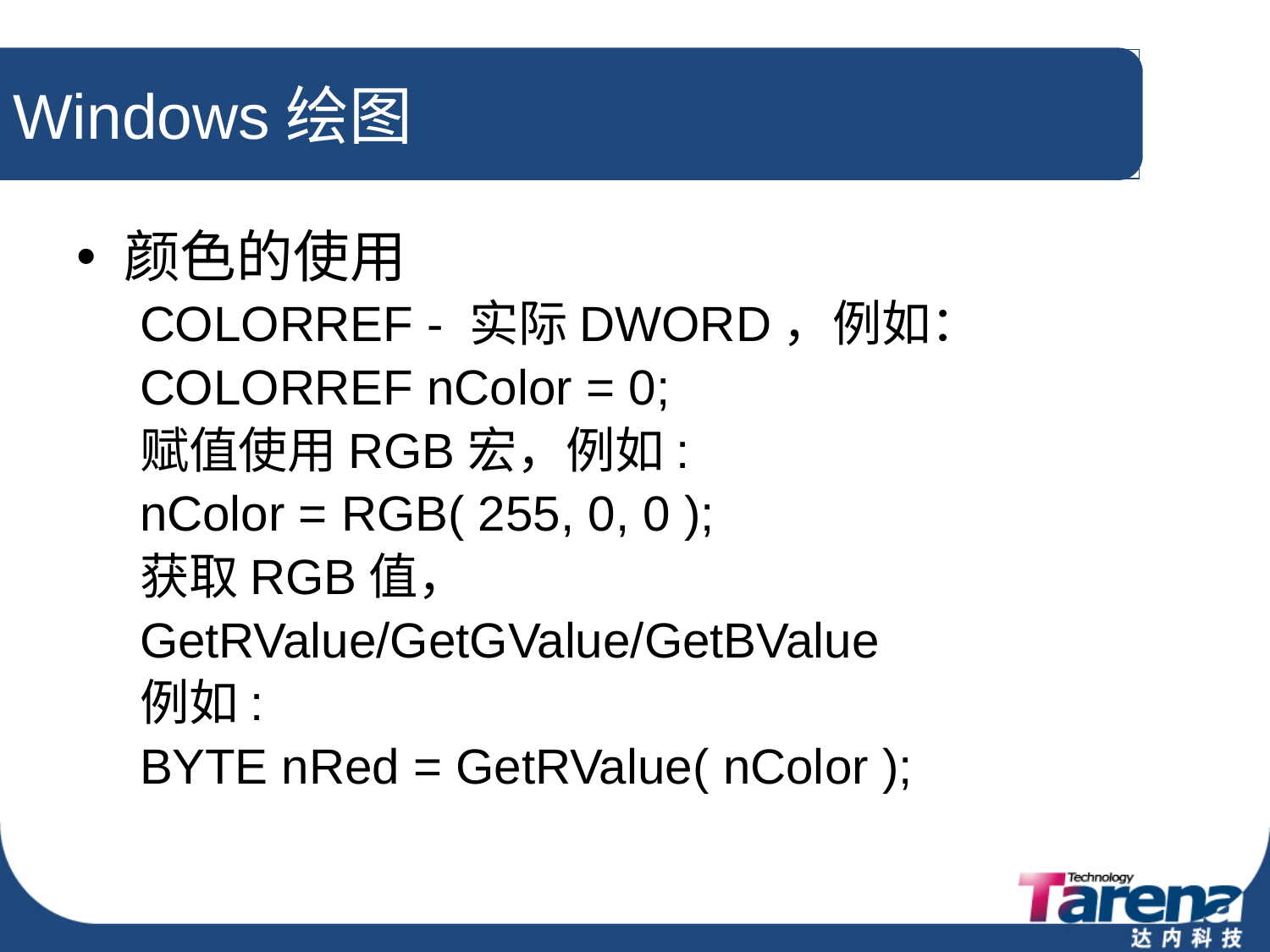

# Windows绘图
颜色的使用
COLORREF - 实际DWORD，例如：
COLORREF nColor = 0;
赋值使用RGB宏，例如:
nColor = RGB( 255, 0, 0 );
获取RGB值，
GetRValue/GetGValue/GetBValue
例如:
BYTE nRed = GetRValue( nColor );